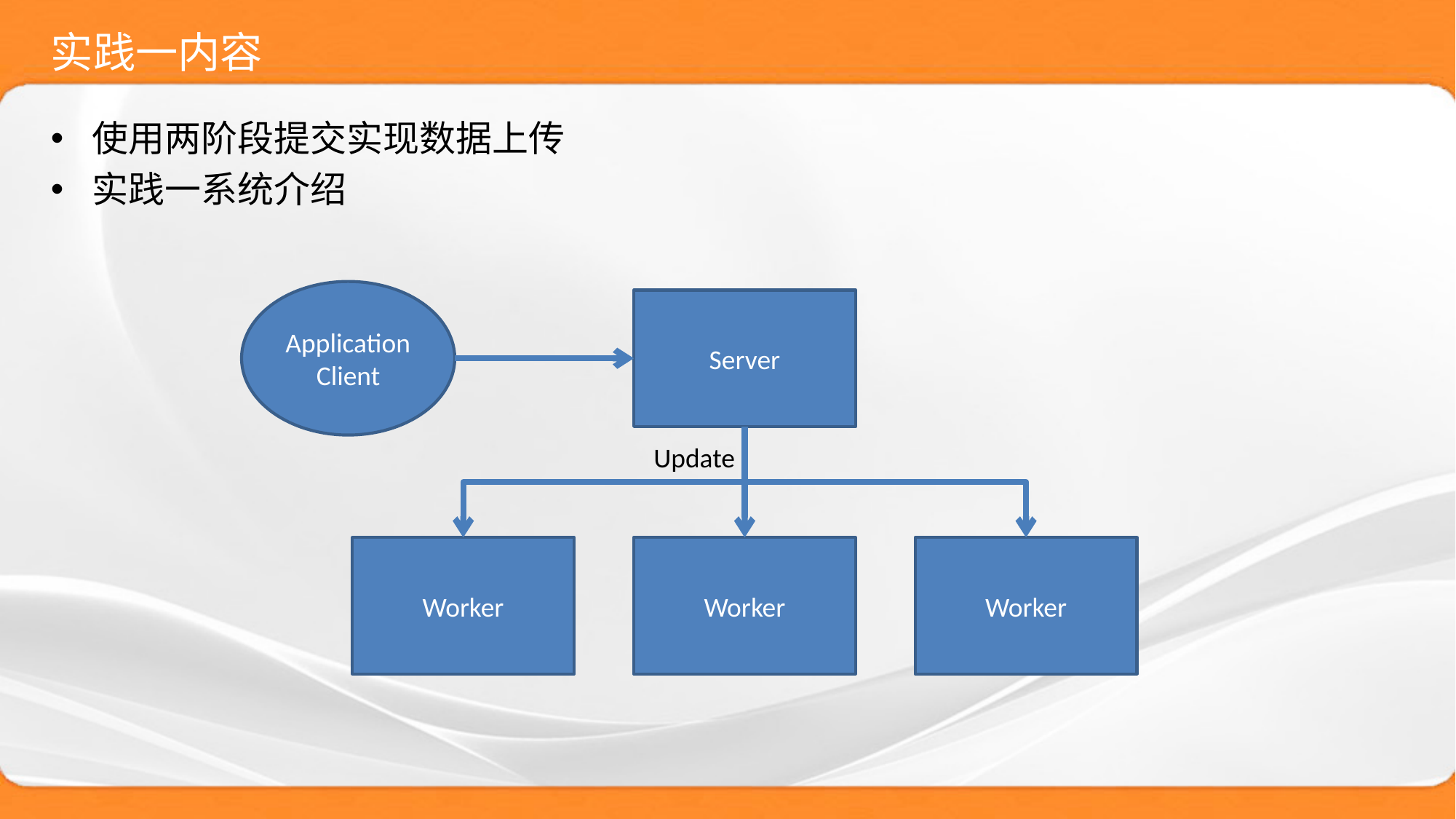

# 实践一内容
使用两阶段提交实现数据上传
实践一系统介绍
Application
Client
Server
Update
Worker
Worker
Worker